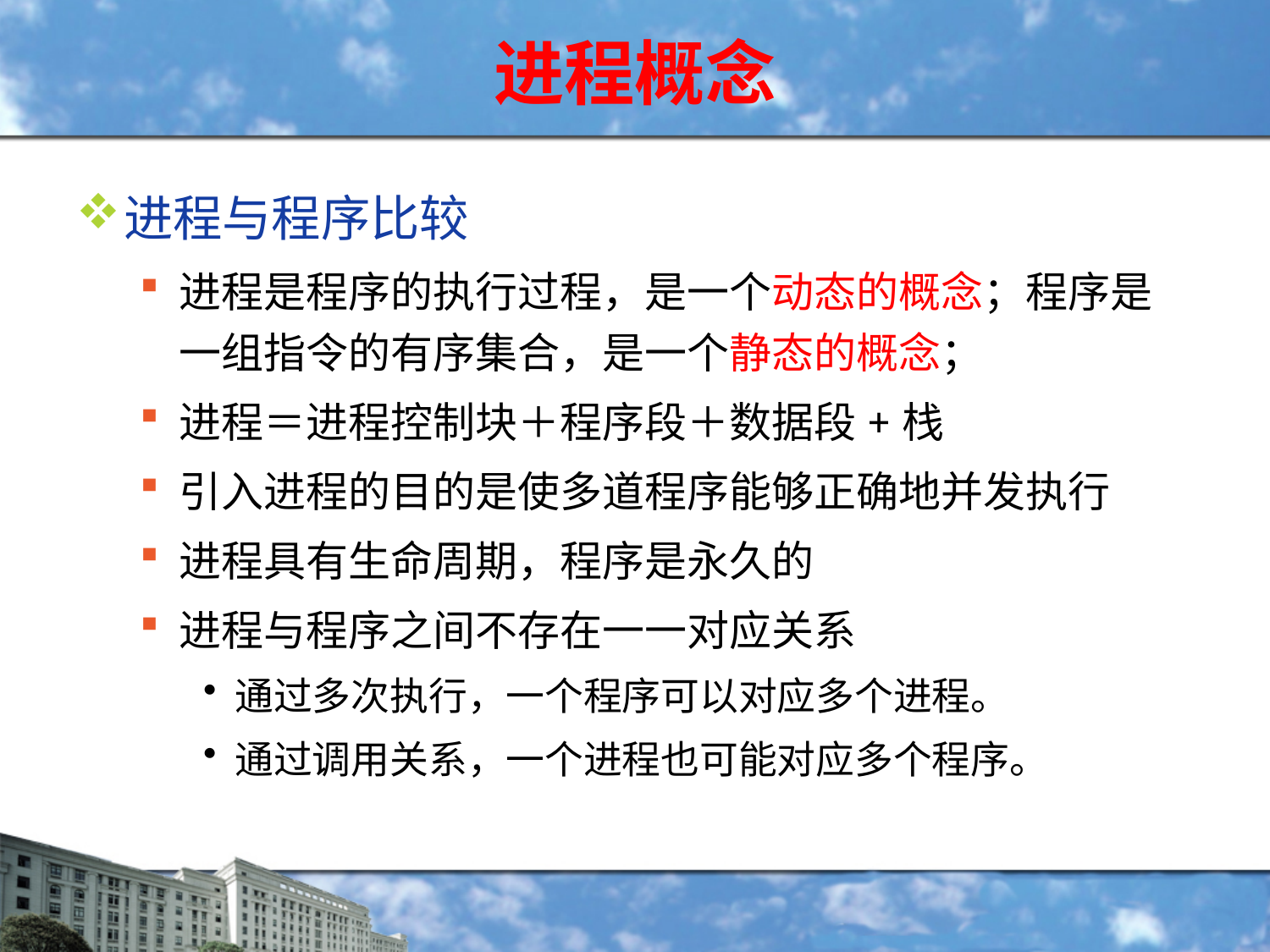

# 进程概念
进程与程序比较
进程是程序的执行过程，是一个动态的概念；程序是一组指令的有序集合，是一个静态的概念；
进程＝进程控制块＋程序段＋数据段+栈
引入进程的目的是使多道程序能够正确地并发执行
进程具有生命周期，程序是永久的
进程与程序之间不存在一一对应关系
通过多次执行，一个程序可以对应多个进程。
通过调用关系，一个进程也可能对应多个程序。